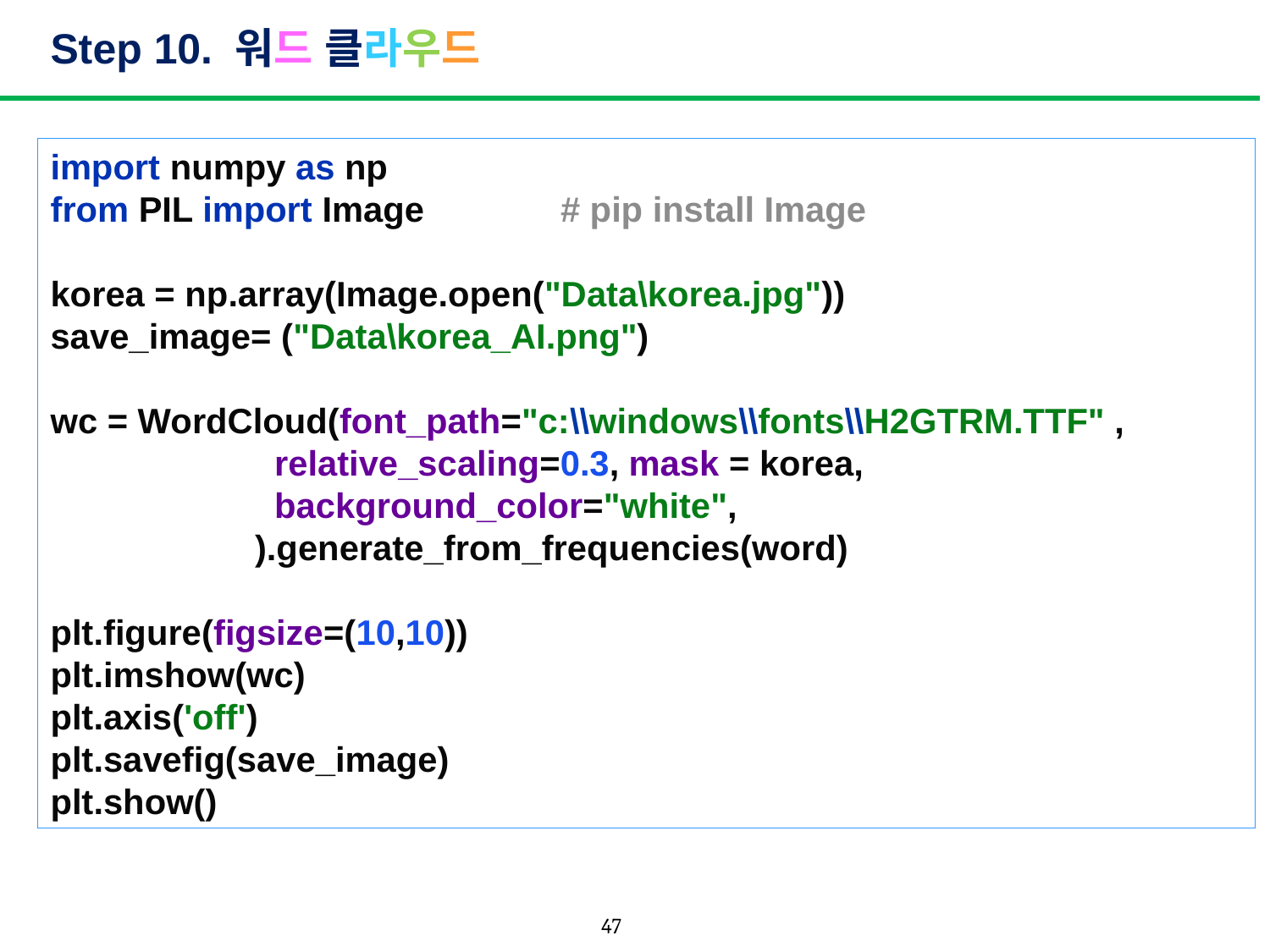

# Step 10. 워드 클라우드
import numpy as np
from PIL import Image              # pip install Image
korea = np.array(Image.open("Data\korea.jpg"))
save_image= ("Data\korea_AI.png")
wc = WordCloud(font_path="c:\\windows\\fonts\\H2GTRM.TTF" ,
                       relative_scaling=0.3, mask = korea,
                       background_color="white",
                     ).generate_from_frequencies(word)
plt.figure(figsize=(10,10))
plt.imshow(wc)
plt.axis('off')
plt.savefig(save_image)
plt.show()
47